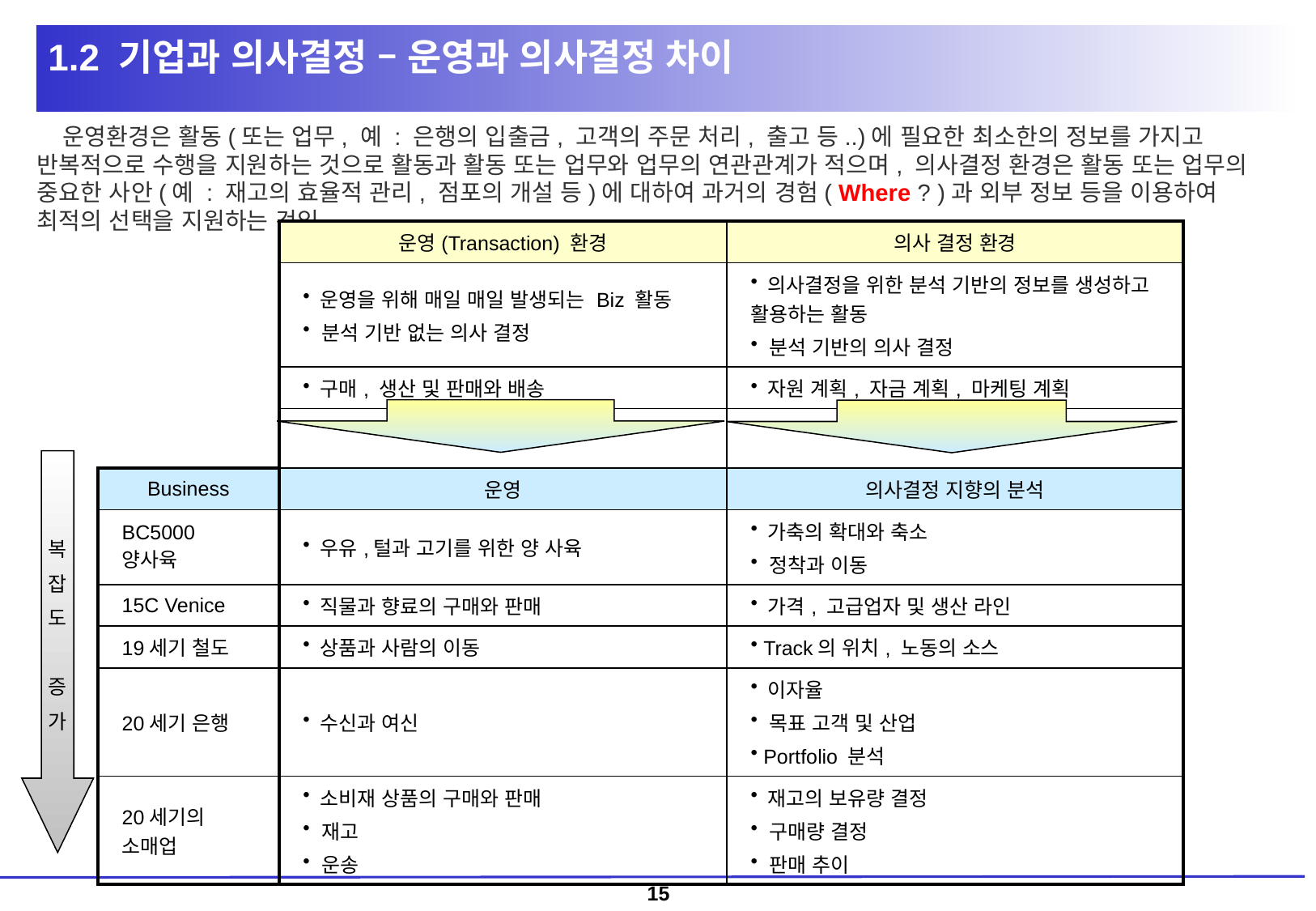

1.2 기업과 의사결정 – 운영과 의사결정 차이
   운영환경은 활동(또는 업무, 예 : 은행의 입출금, 고객의 주문 처리, 출고 등..)에 필요한 최소한의 정보를 가지고 반복적으로 수행을 지원하는 것으로 활동과 활동 또는 업무와 업무의 연관관계가 적으며, 의사결정 환경은 활동 또는 업무의 중요한 사안(예 : 재고의 효율적 관리, 점포의 개설 등)에 대하여 과거의 경험( Where ? )과 외부 정보 등을 이용하여 최적의 선택을 지원하는 것임.
|  | 운영(Transaction) 환경 | 의사 결정 환경 |
| --- | --- | --- |
|  | 운영을 위해 매일 매일 발생되는 Biz 활동 분석 기반 없는 의사 결정 | 의사결정을 위한 분석 기반의 정보를 생성하고 활용하는 활동 분석 기반의 의사 결정 |
|  | 구매, 생산 및 판매와 배송 | 자원 계획, 자금 계획, 마케팅 계획 |
|  |  |  |
| Business | 운영 | 의사결정 지향의 분석 |
| BC5000 양사육 | 우유,털과 고기를 위한 양 사육 | 가축의 확대와 축소 정착과 이동 |
| 15C Venice | 직물과 향료의 구매와 판매 | 가격, 고급업자 및 생산 라인 |
| 19세기 철도 | 상품과 사람의 이동 | Track의 위치, 노동의 소스 |
| 20세기 은행 | 수신과 여신 | 이자율 목표 고객 및 산업 Portfolio 분석 |
| 20세기의 소매업 | 소비재 상품의 구매와 판매 재고 운송 | 재고의 보유량 결정 구매량 결정 판매 추이 |

복
잡
도

증
가